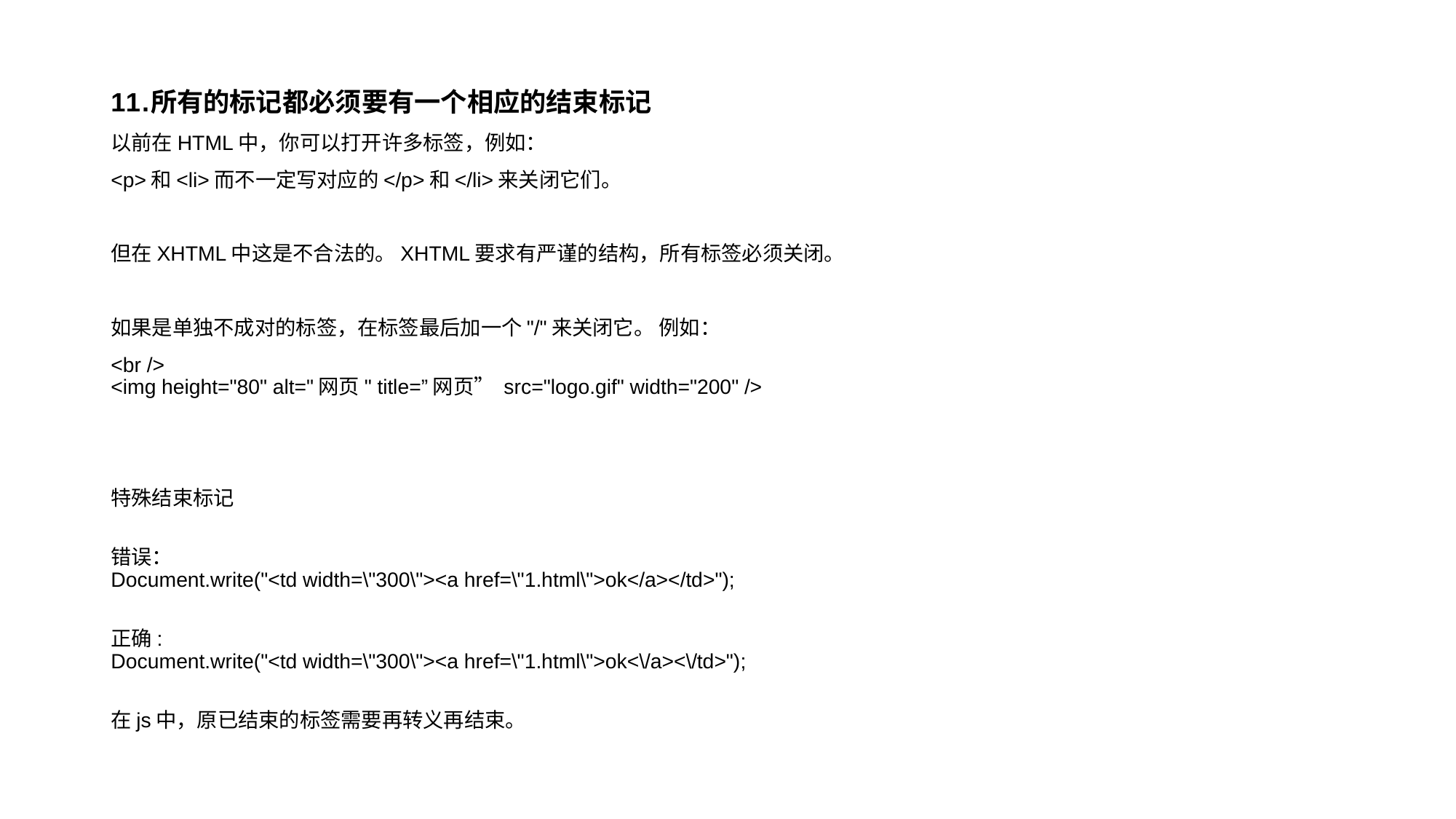

所有的标记都必须要有一个相应的结束标记
以前在HTML中，你可以打开许多标签，例如：
<p>和<li>而不一定写对应的</p>和</li>来关闭它们。

但在XHTML中这是不合法的。XHTML要求有严谨的结构，所有标签必须关闭。

如果是单独不成对的标签，在标签最后加一个"/"来关闭它。 例如：
<br /> 
<img height="80" alt="网页" title=”网页” src="logo.gif" width="200" />

特殊结束标记
错误：
Document.write("<td width=\"300\"><a href=\"1.html\">ok</a></td>");
正确:
Document.write("<td width=\"300\"><a href=\"1.html\">ok<\/a><\/td>");
在js中，原已结束的标签需要再转义再结束。